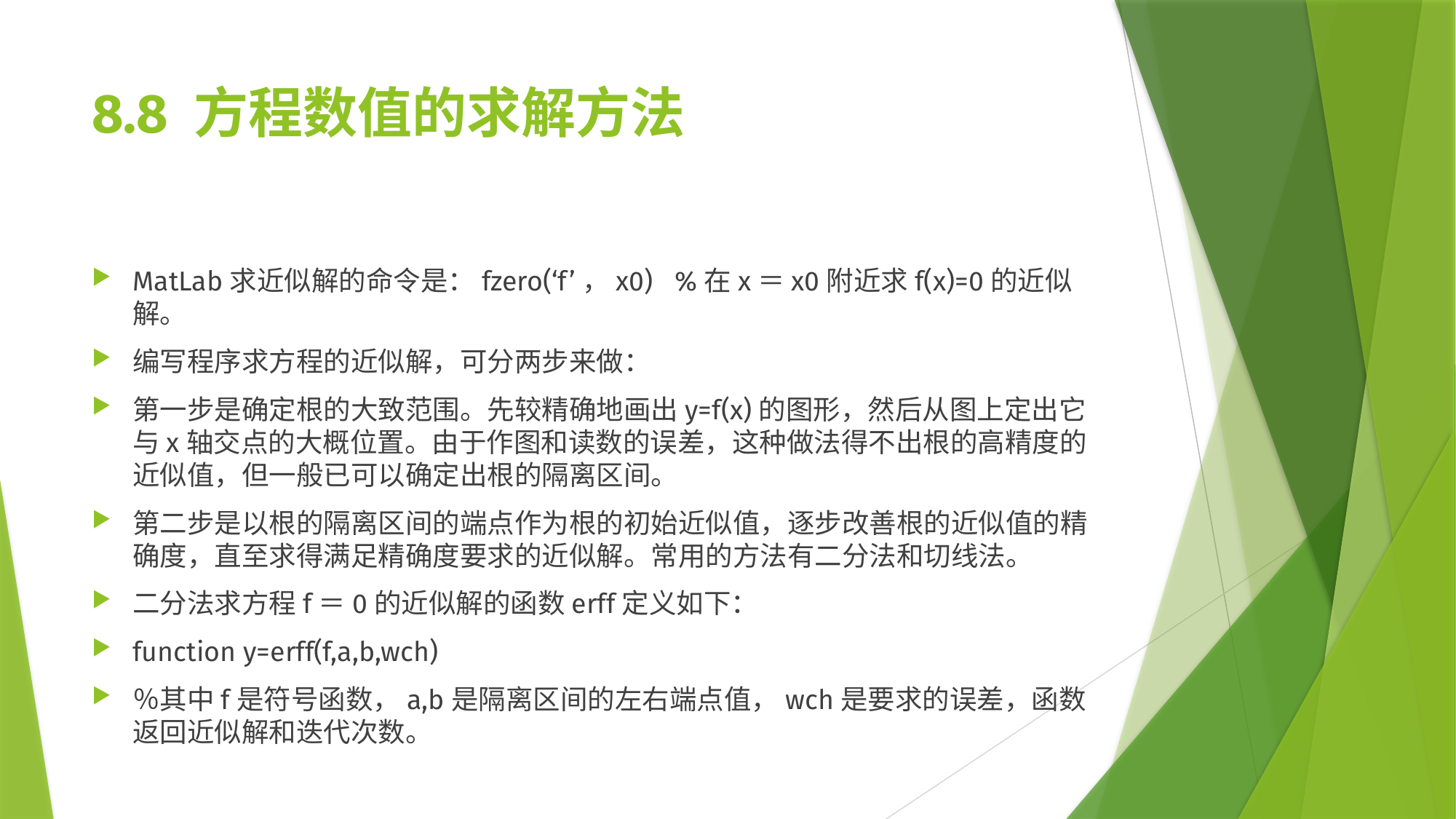

# 8.8 方程数值的求解方法
MatLab求近似解的命令是：fzero(‘f’，x0)   %在x＝x0附近求f(x)=0的近似解。
编写程序求方程的近似解，可分两步来做：
第一步是确定根的大致范围。先较精确地画出y=f(x)的图形，然后从图上定出它与x轴交点的大概位置。由于作图和读数的误差，这种做法得不出根的高精度的近似值，但一般已可以确定出根的隔离区间。
第二步是以根的隔离区间的端点作为根的初始近似值，逐步改善根的近似值的精确度，直至求得满足精确度要求的近似解。常用的方法有二分法和切线法。
二分法求方程f＝0的近似解的函数erff定义如下：
function y=erff(f,a,b,wch)
％其中f是符号函数，a,b是隔离区间的左右端点值，wch是要求的误差，函数返回近似解和迭代次数。